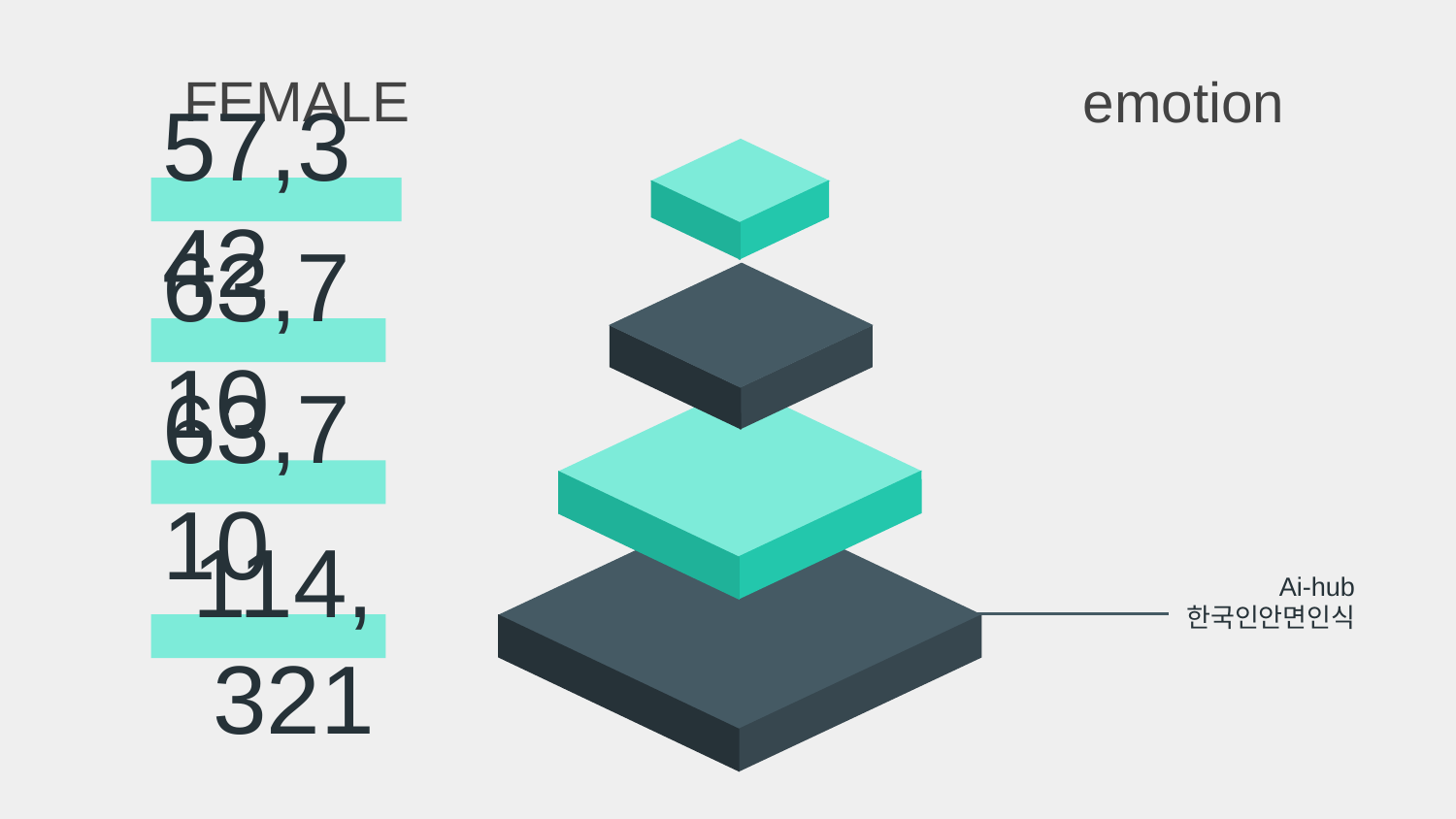

FEMALE
emotion

57,342

63,710

63,710

Ai-hub
한국인안면인식
114,321